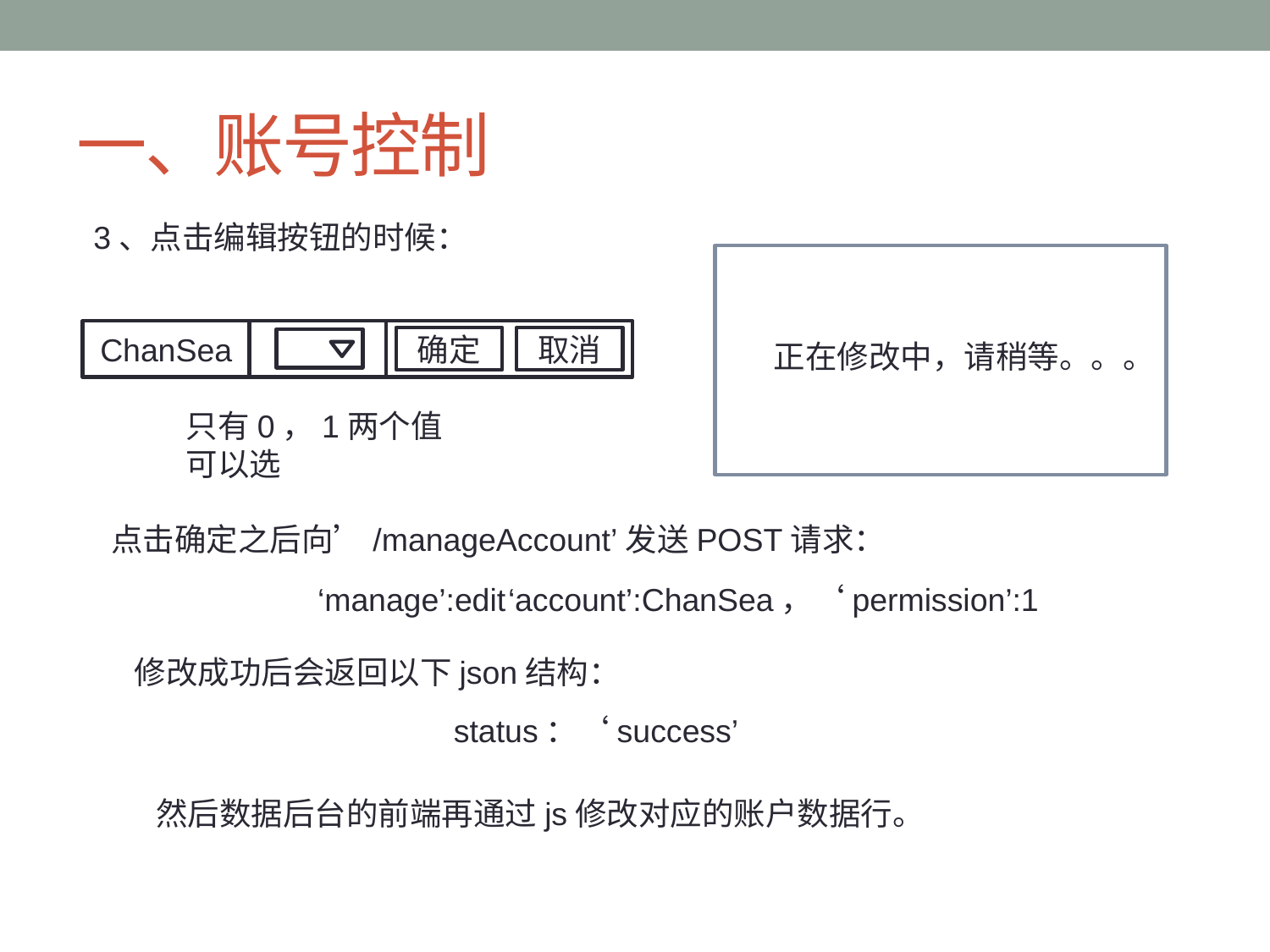

# 一、账号控制
3、点击编辑按钮的时候：

ChanSea

确定
取消

正在修改中，请稍等。。。

只有0，1两个值
可以选
点击确定之后向’/manageAccount’发送POST请求：
‘manage’:edit
‘account’:ChanSea，‘permission’:1
修改成功后会返回以下json结构：
status：‘success’
然后数据后台的前端再通过js修改对应的账户数据行。